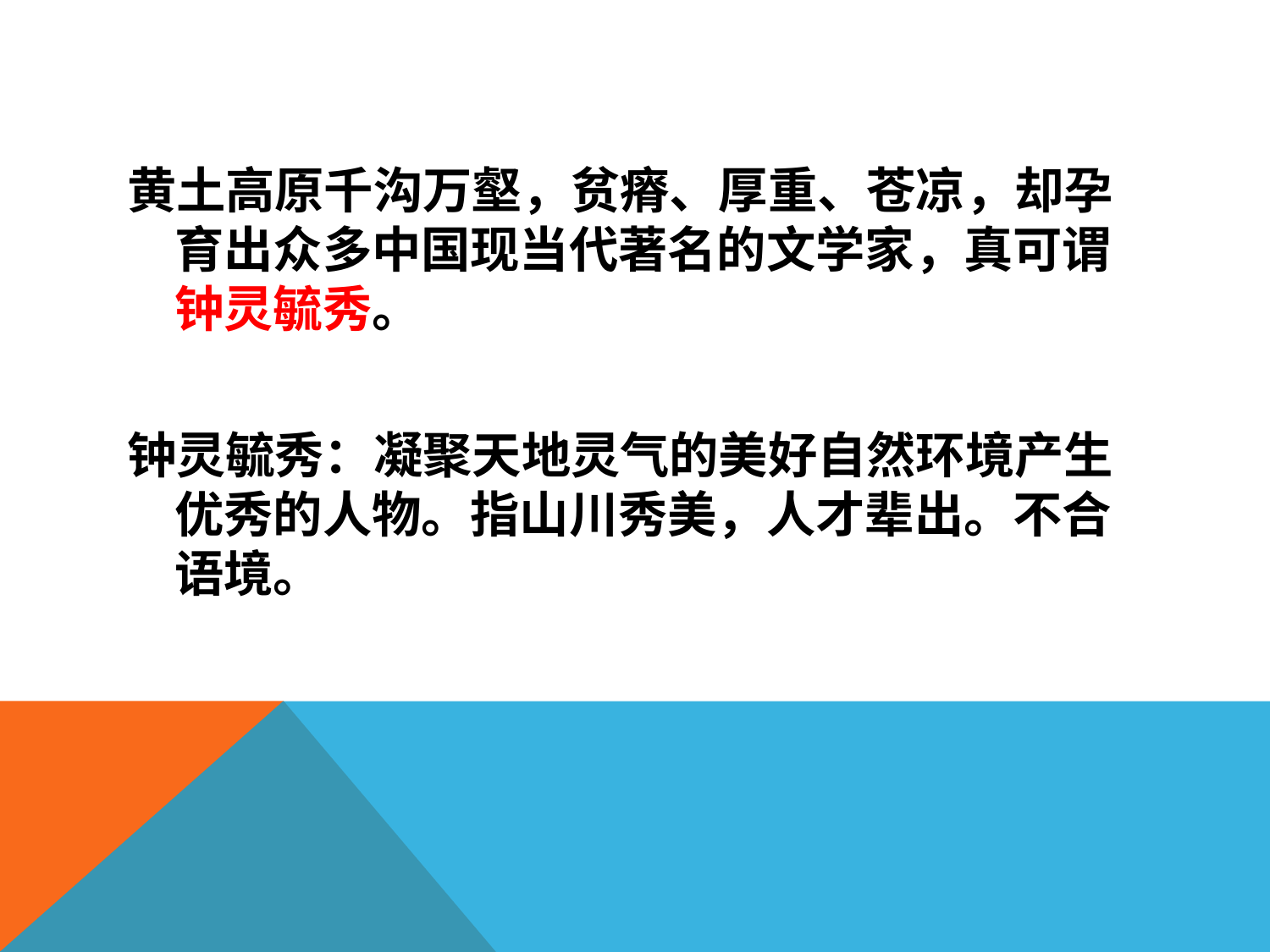

#
黄土高原千沟万壑，贫瘠、厚重、苍凉，却孕育出众多中国现当代著名的文学家，真可谓钟灵毓秀。

钟灵毓秀：凝聚天地灵气的美好自然环境产生优秀的人物。指山川秀美，人才辈出。不合语境。